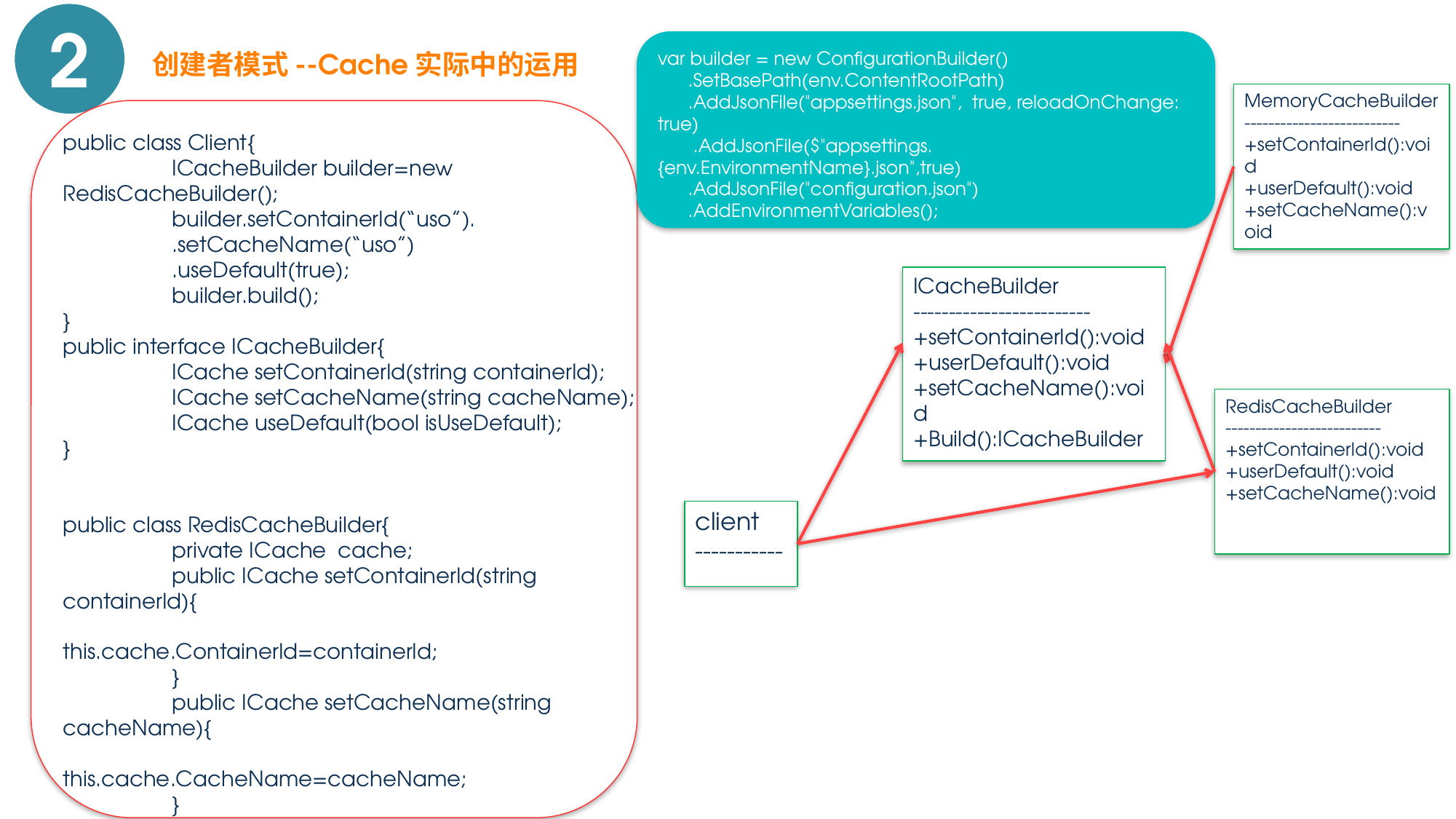

2
创建者模式--Cache实际中的运用
var builder = new ConfigurationBuilder()
      .SetBasePath(env.ContentRootPath)
      .AddJsonFile("appsettings.json",  true, reloadOnChange: true)
       .AddJsonFile($"appsettings.{env.EnvironmentName}.json",true)
      .AddJsonFile("configuration.json")
      .AddEnvironmentVariables();
MemoryCacheBuilder
--------------------------+setContainerId():void
+userDefault():void
+setCacheName():void

public class Client{
	ICacheBuilder builder=new RedisCacheBuilder();
	builder.setContainerId(“uso”).
	.setCacheName(“uso”)
	.useDefault(true);
	builder.build();
}
public interface ICacheBuilder{
	ICache setContainerId(string containerId);
	ICache setCacheName(string cacheName);
	ICache useDefault(bool isUseDefault);
}

public class RedisCacheBuilder{
	private ICache  cache;
	public ICache setContainerId(string containerId){
		this.cache.ContainerId=containerId;
	}
	public ICache setCacheName(string cacheName){
		this.cache.CacheName=cacheName;
	}
	public ICache useDefault(bool isUseDefault){
		this.cache.userDefault=isUserDefault;
	}
}

ICacheBuilder
-------------------------
+setContainerId():void
+userDefault():void
+setCacheName():void
+Build():ICacheBuilder

RedisCacheBuilder
--------------------------+setContainerId():void
+userDefault():void
+setCacheName():void
client
-----------